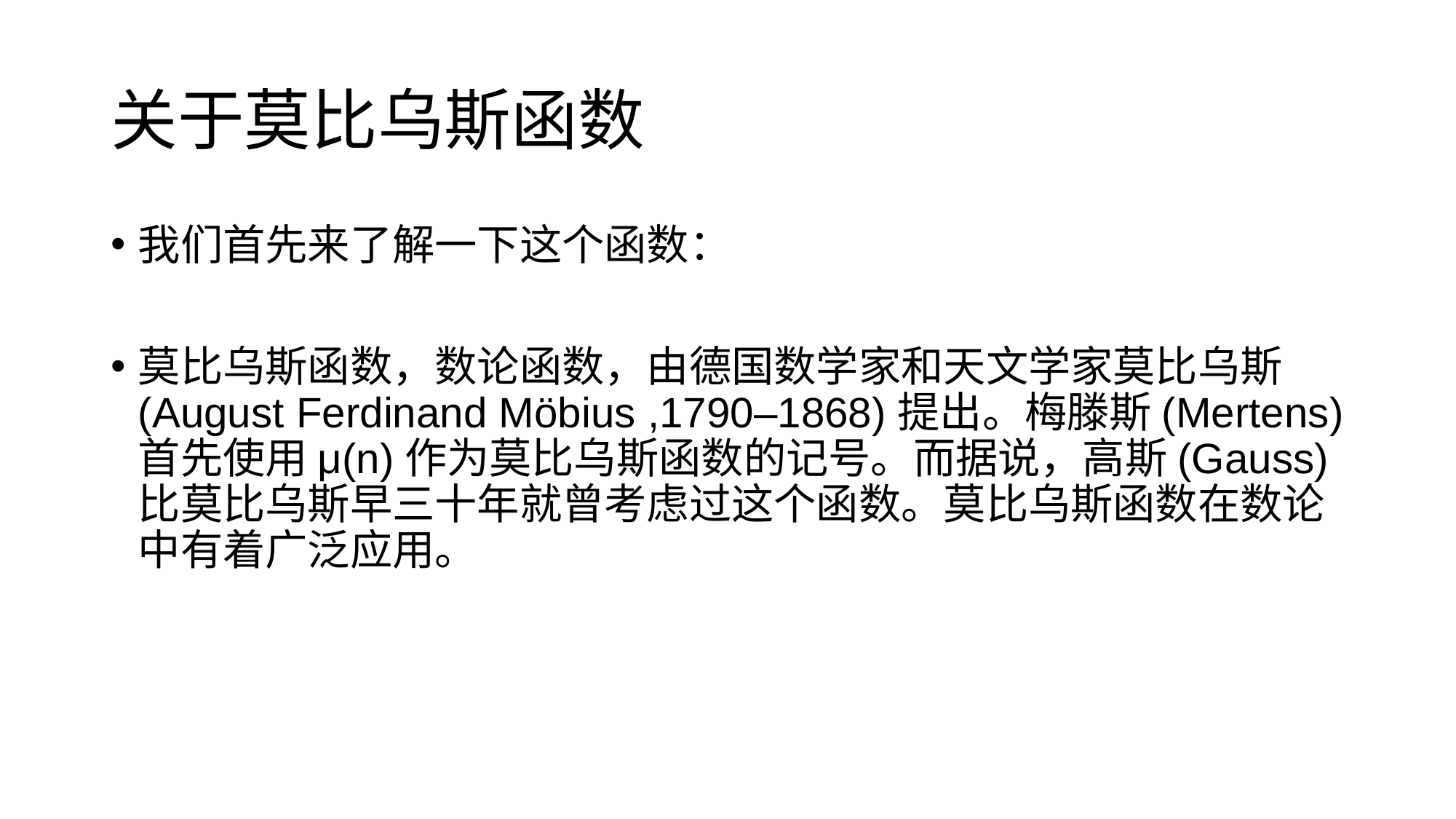

# 关于莫比乌斯函数
我们首先来了解一下这个函数：

莫比乌斯函数，数论函数，由德国数学家和天文学家莫比乌斯(August Ferdinand Möbius ,1790–1868)提出。梅滕斯(Mertens)首先使用μ(n)作为莫比乌斯函数的记号。而据说，高斯(Gauss)比莫比乌斯早三十年就曾考虑过这个函数。莫比乌斯函数在数论中有着广泛应用。